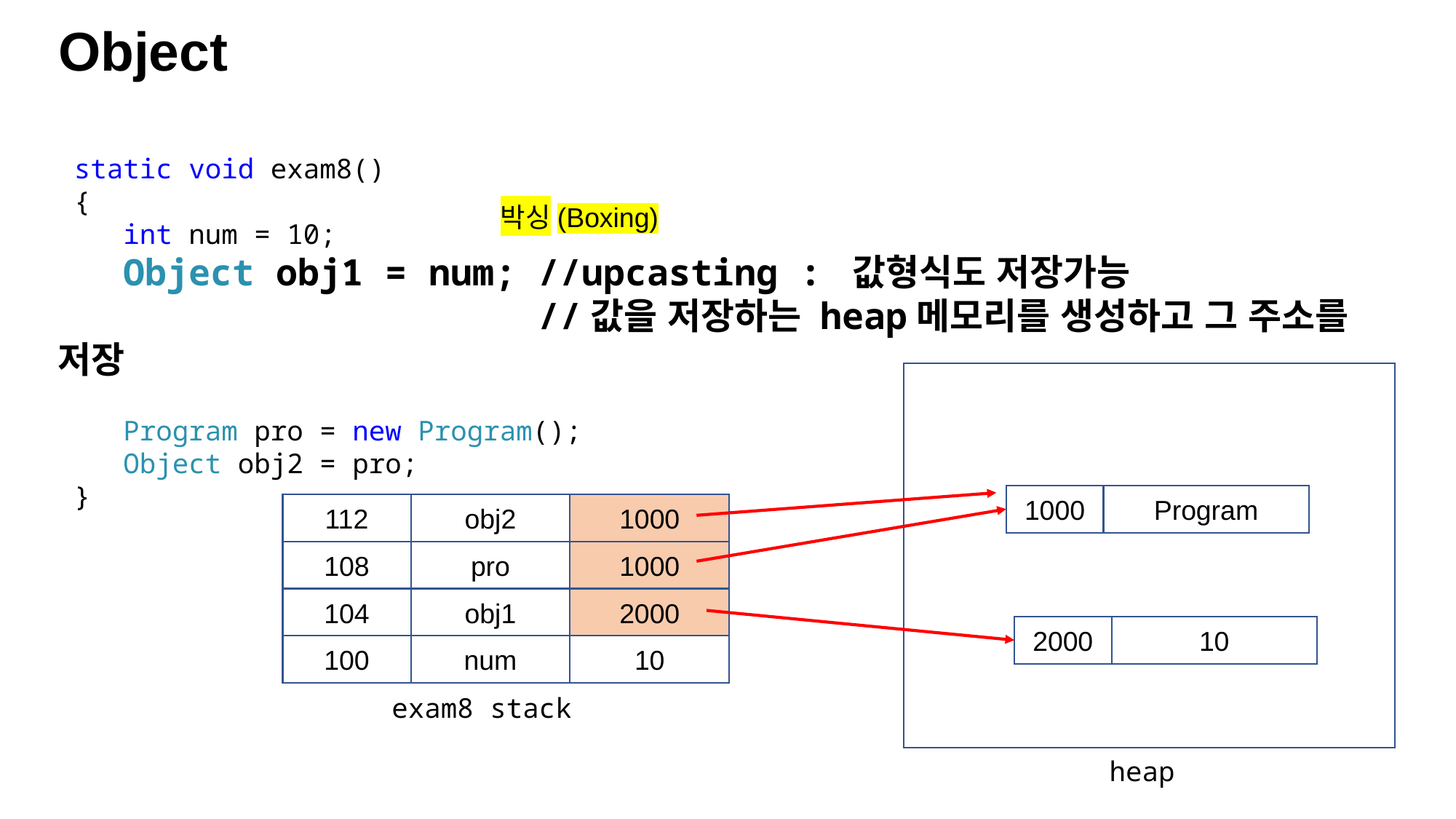

Object
 static void exam8()
 {
    int num = 10;
    Object obj1 = num; //upcasting : 값형식도 저장가능
                      //값을 저장하는 heap메모리를 생성하고 그 주소를 저장

    Program pro = new Program();
    Object obj2 = pro;
 }
박싱(Boxing)

1000
Program
112
obj2
1000
108
pro
1000
104
obj1
2000
2000
10
100
num
10
exam8 stack
heap